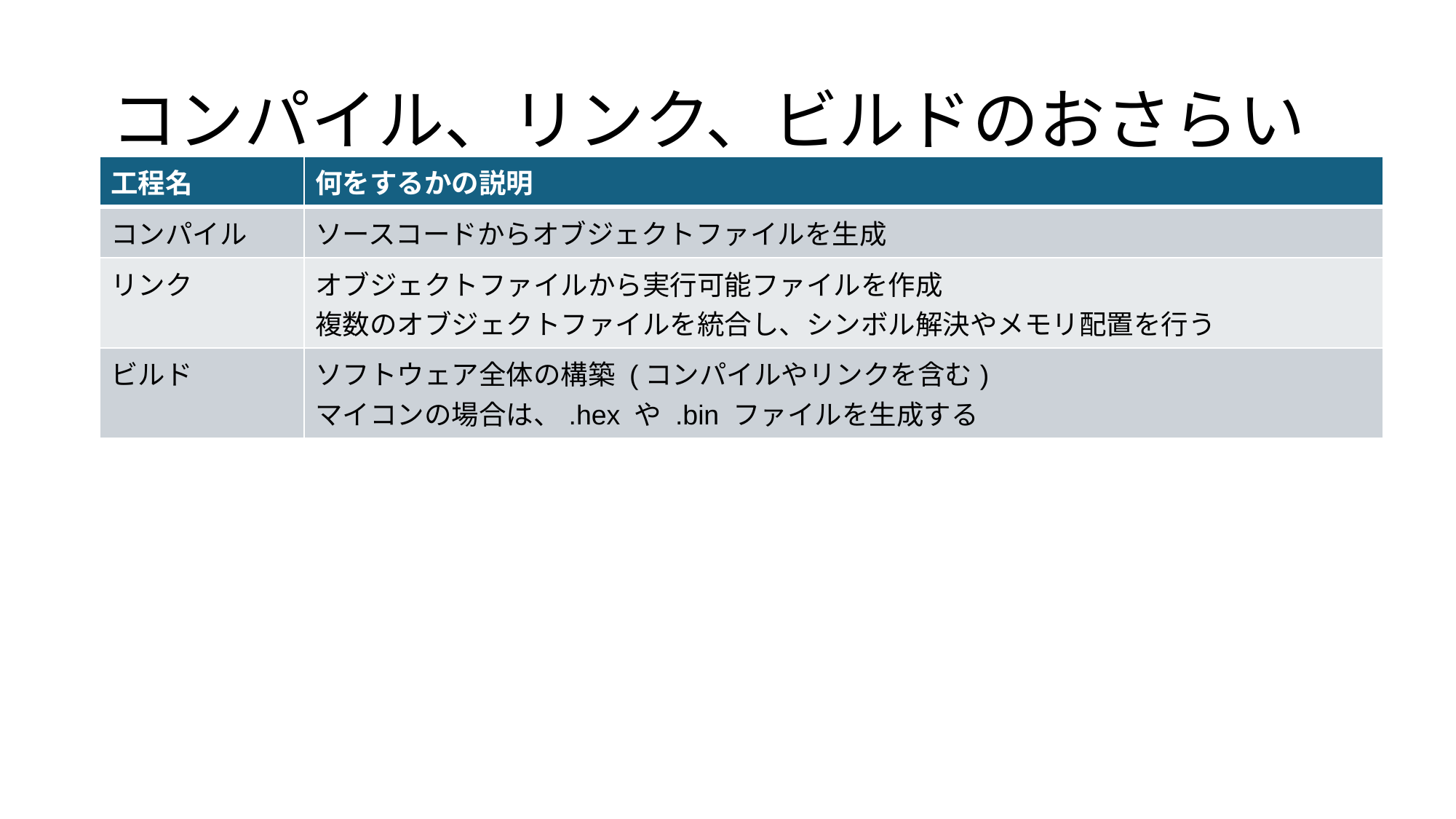

# コンパイル、リンク、ビルドのおさらい
| 工程名 | 何をするかの説明 |
| --- | --- |
| コンパイル | ソースコードからオブジェクトファイルを生成 |
| リンク | オブジェクトファイルから実行可能ファイルを作成 複数のオブジェクトファイルを統合し、シンボル解決やメモリ配置を行う |
| ビルド | ソフトウェア全体の構築 (コンパイルやリンクを含む) マイコンの場合は、.hex や .bin ファイルを生成する |